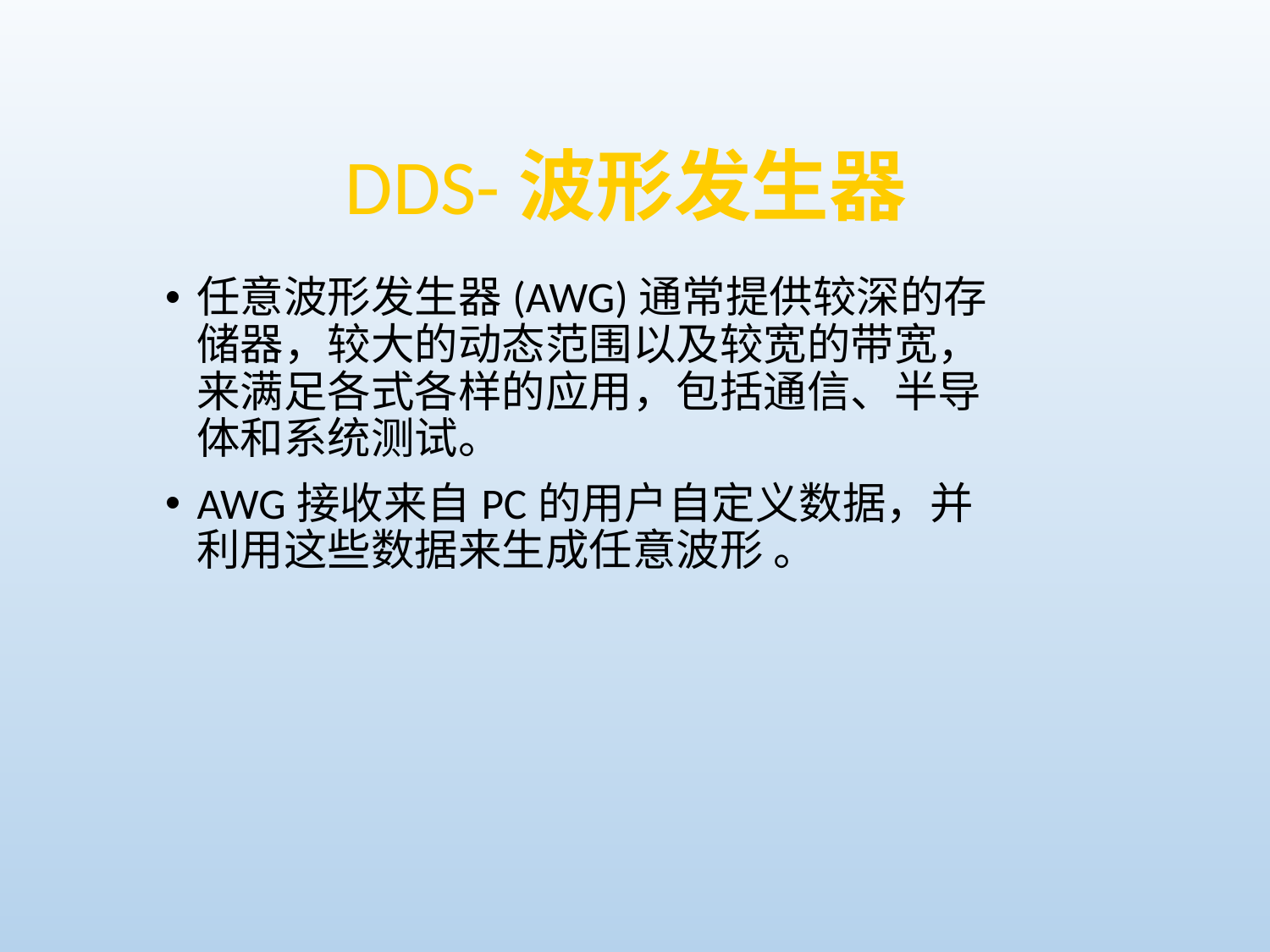

# DDS-波形发生器
任意波形发生器(AWG)通常提供较深的存储器，较大的动态范围以及较宽的带宽，来满足各式各样的应用，包括通信、半导体和系统测试。
AWG接收来自PC的用户自定义数据，并利用这些数据来生成任意波形 。